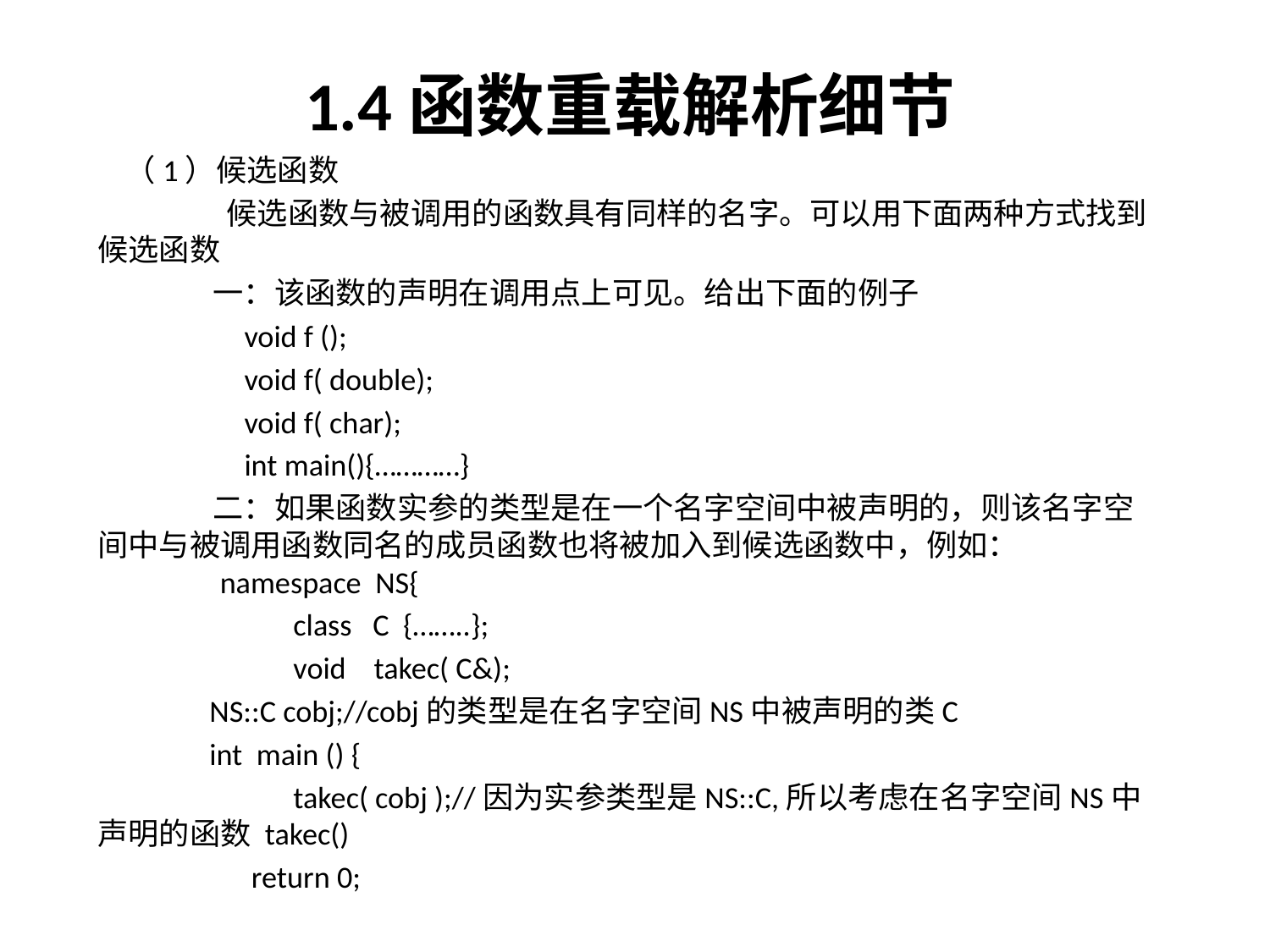

1.4函数重载解析细节
   （1）候选函数
                  候选函数与被调用的函数具有同样的名字。可以用下面两种方式找到候选函数
                一：该函数的声明在调用点上可见。给出下面的例子
                     void f ();
                     void f( double);
                     void f( char);
                     int main(){…………}
                二：如果函数实参的类型是在一个名字空间中被声明的，则该名字空间中与被调用函数同名的成员函数也将被加入到候选函数中，例如：
                 namespace  NS{
                            class   C  {……..};
                            void    takec( C&);
                NS::C cobj;//cobj的类型是在名字空间NS中被声明的类C
                int  main () {
                            takec( cobj );//因为实参类型是NS::C,所以考虑在名字空间NS中声明的函数 takec()
                      return 0;